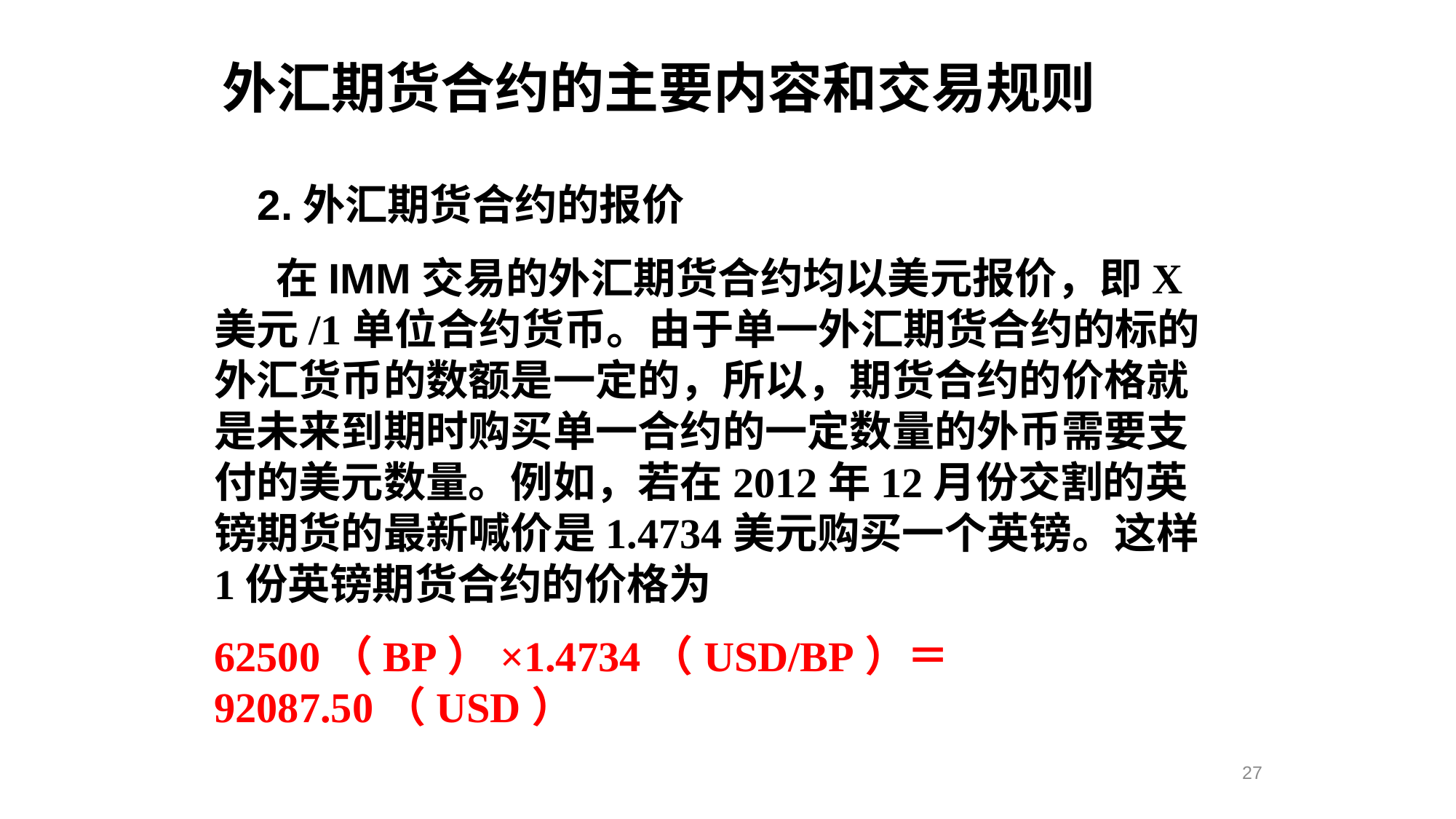

外汇期货合约的主要内容和交易规则
# 2.外汇期货合约的报价
         在IMM交易的外汇期货合约均以美元报价，即X美元/1单位合约货币。由于单一外汇期货合约的标的外汇货币的数额是一定的，所以，期货合约的价格就是未来到期时购买单一合约的一定数量的外币需要支付的美元数量。例如，若在2012年12月份交割的英镑期货的最新喊价是1.4734美元购买一个英镑。这样1份英镑期货合约的价格为
62500（BP）×1.4734（USD/BP）＝92087.50（USD）
27